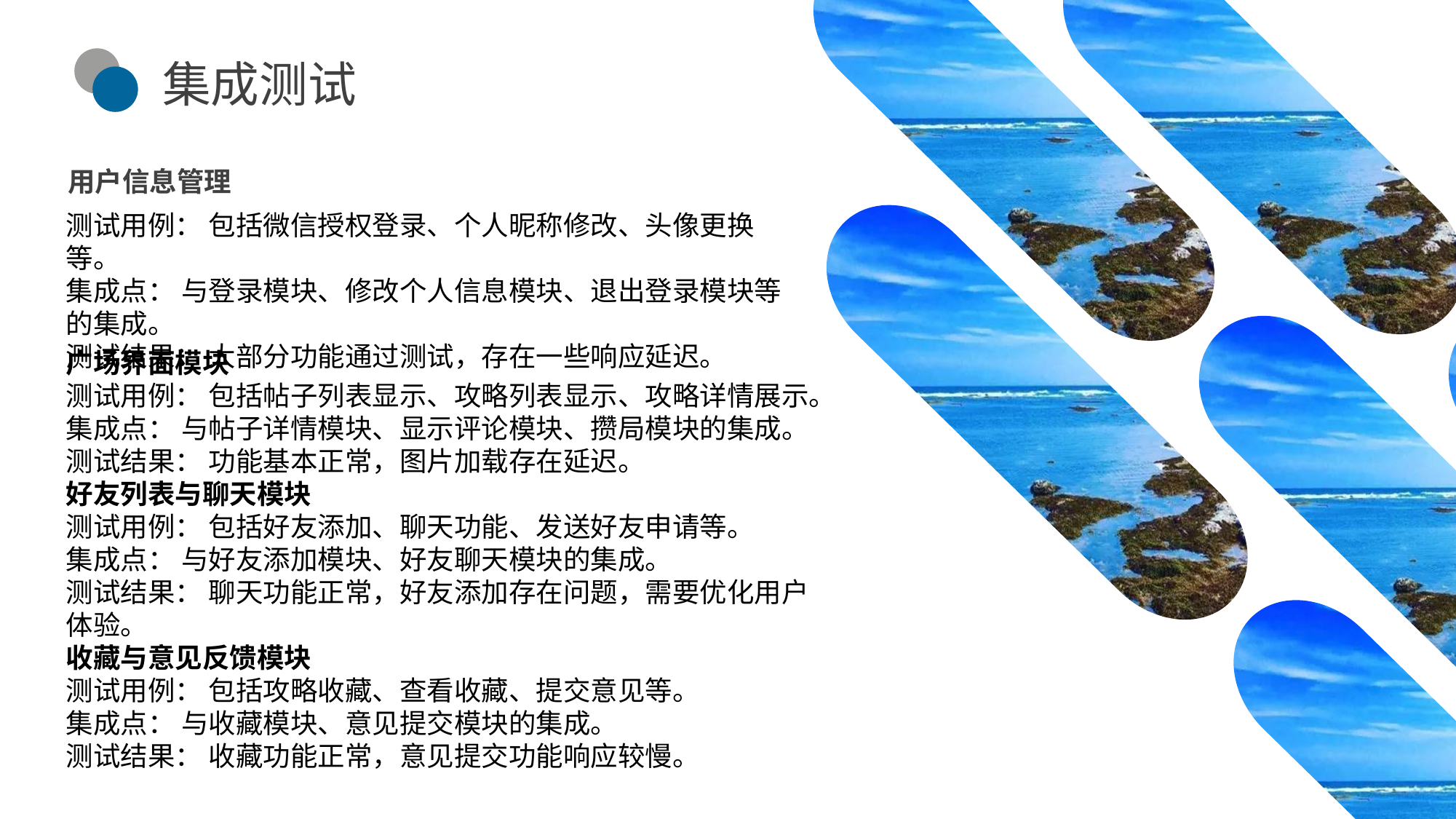

集成测试

用户信息管理
测试用例： 包括微信授权登录、个人昵称修改、头像更换等。集成点： 与登录模块、修改个人信息模块、退出登录模块等的集成。测试结果： 大部分功能通过测试，存在一些响应延迟。
广场界面模块
测试用例： 包括帖子列表显示、攻略列表显示、攻略详情展示。
集成点： 与帖子详情模块、显示评论模块、攒局模块的集成。
测试结果： 功能基本正常，图片加载存在延迟。
好友列表与聊天模块
测试用例： 包括好友添加、聊天功能、发送好友申请等。
集成点： 与好友添加模块、好友聊天模块的集成。
测试结果： 聊天功能正常，好友添加存在问题，需要优化用户体验。
收藏与意见反馈模块
测试用例： 包括攻略收藏、查看收藏、提交意见等。
集成点： 与收藏模块、意见提交模块的集成。
测试结果： 收藏功能正常，意见提交功能响应较慢。